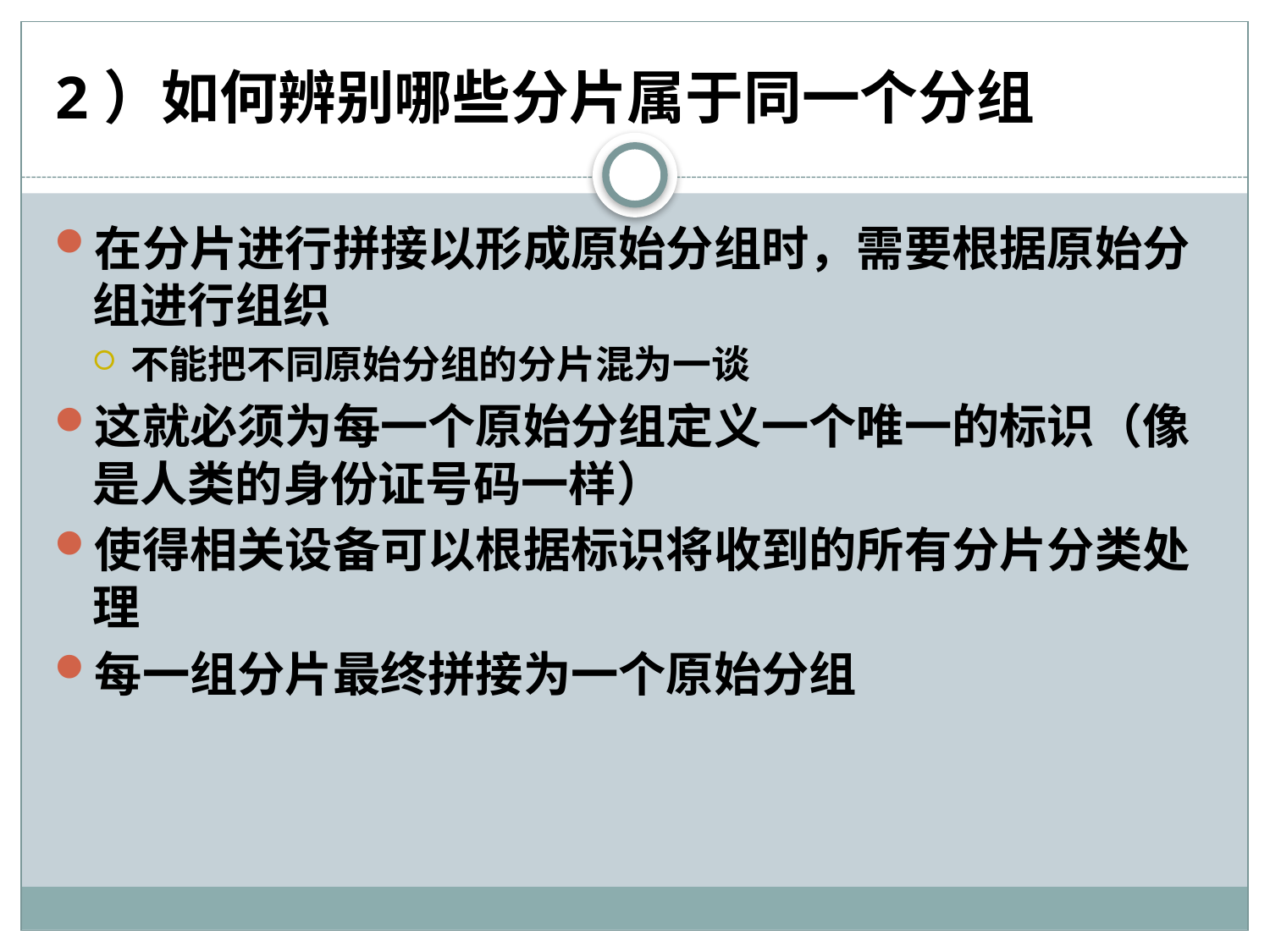

# 2）如何辨别哪些分片属于同一个分组
在分片进行拼接以形成原始分组时，需要根据原始分组进行组织
不能把不同原始分组的分片混为一谈
这就必须为每一个原始分组定义一个唯一的标识（像是人类的身份证号码一样）
使得相关设备可以根据标识将收到的所有分片分类处理
每一组分片最终拼接为一个原始分组